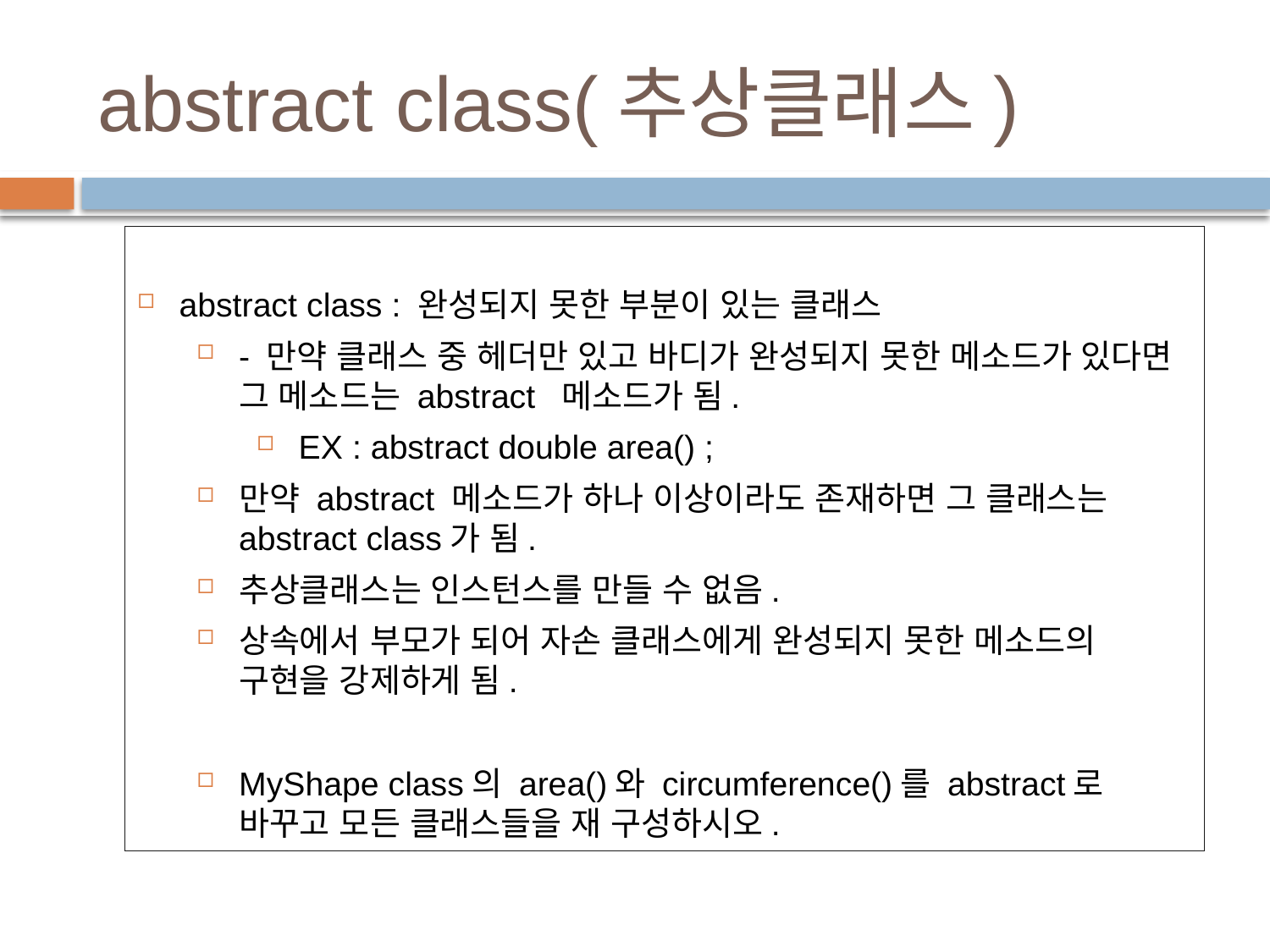

# abstract class(추상클래스)

abstract class : 완성되지 못한 부분이 있는 클래스
- 만약 클래스 중 헤더만 있고 바디가 완성되지 못한 메소드가 있다면 그 메소드는 abstract  메소드가 됨.
EX : abstract double area() ;
만약 abstract 메소드가 하나 이상이라도 존재하면 그 클래스는 abstract class가 됨.
추상클래스는 인스턴스를 만들 수 없음.
상속에서 부모가 되어 자손 클래스에게 완성되지 못한 메소드의 구현을 강제하게 됨.

MyShape class의 area()와 circumference()를 abstract로 바꾸고 모든 클래스들을 재 구성하시오.